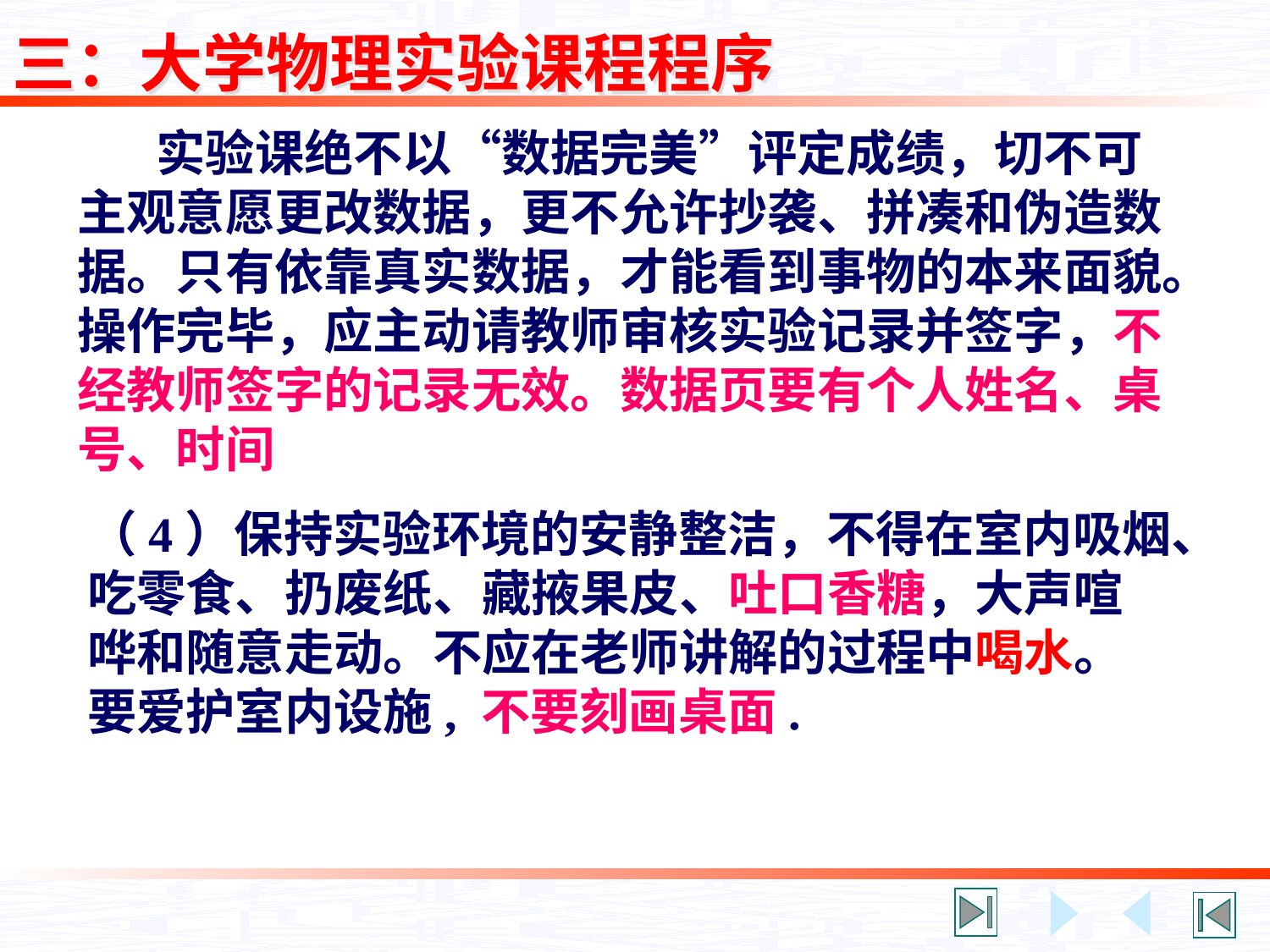

三：大学物理实验课程程序
      实验课绝不以“数据完美”评定成绩，切不可主观意愿更改数据，更不允许抄袭、拼凑和伪造数据。只有依靠真实数据，才能看到事物的本来面貌。操作完毕，应主动请教师审核实验记录并签字，不经教师签字的记录无效。数据页要有个人姓名、桌号、时间
（4）保持实验环境的安静整洁，不得在室内吸烟、吃零食、扔废纸、藏掖果皮、吐口香糖，大声喧哗和随意走动。不应在老师讲解的过程中喝水。要爱护室内设施, 不要刻画桌面.